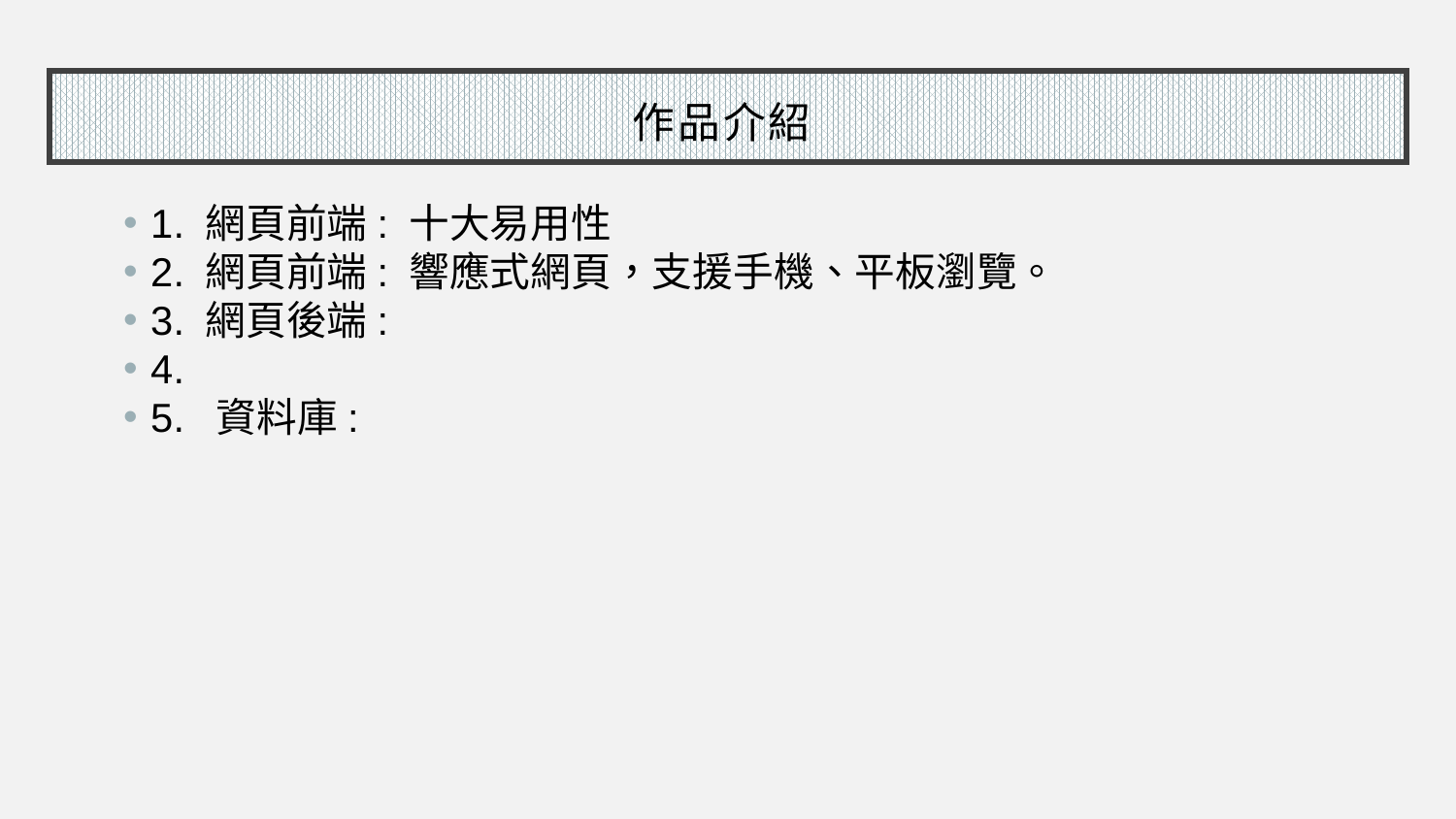

# 作品介紹
1. 網頁前端: 十大易用性
2. 網頁前端: 響應式網頁，支援手機、平板瀏覽。
3. 網頁後端:
4.
5.  資料庫: